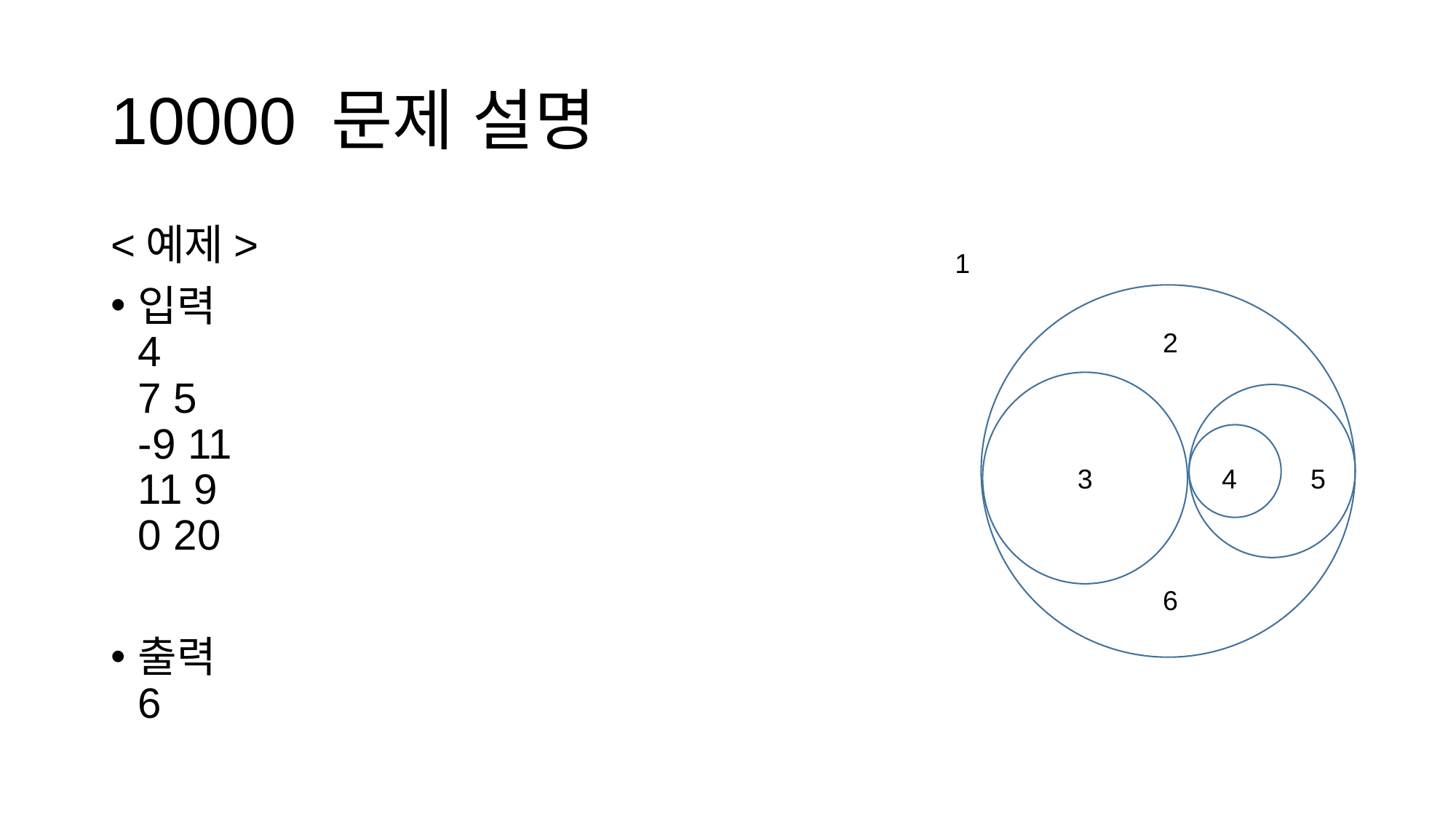

# 10000 문제 설명
<예제>
입력
4
7 5
-9 11
11 9
0 20

출력
6
1

2

3
4
5
6